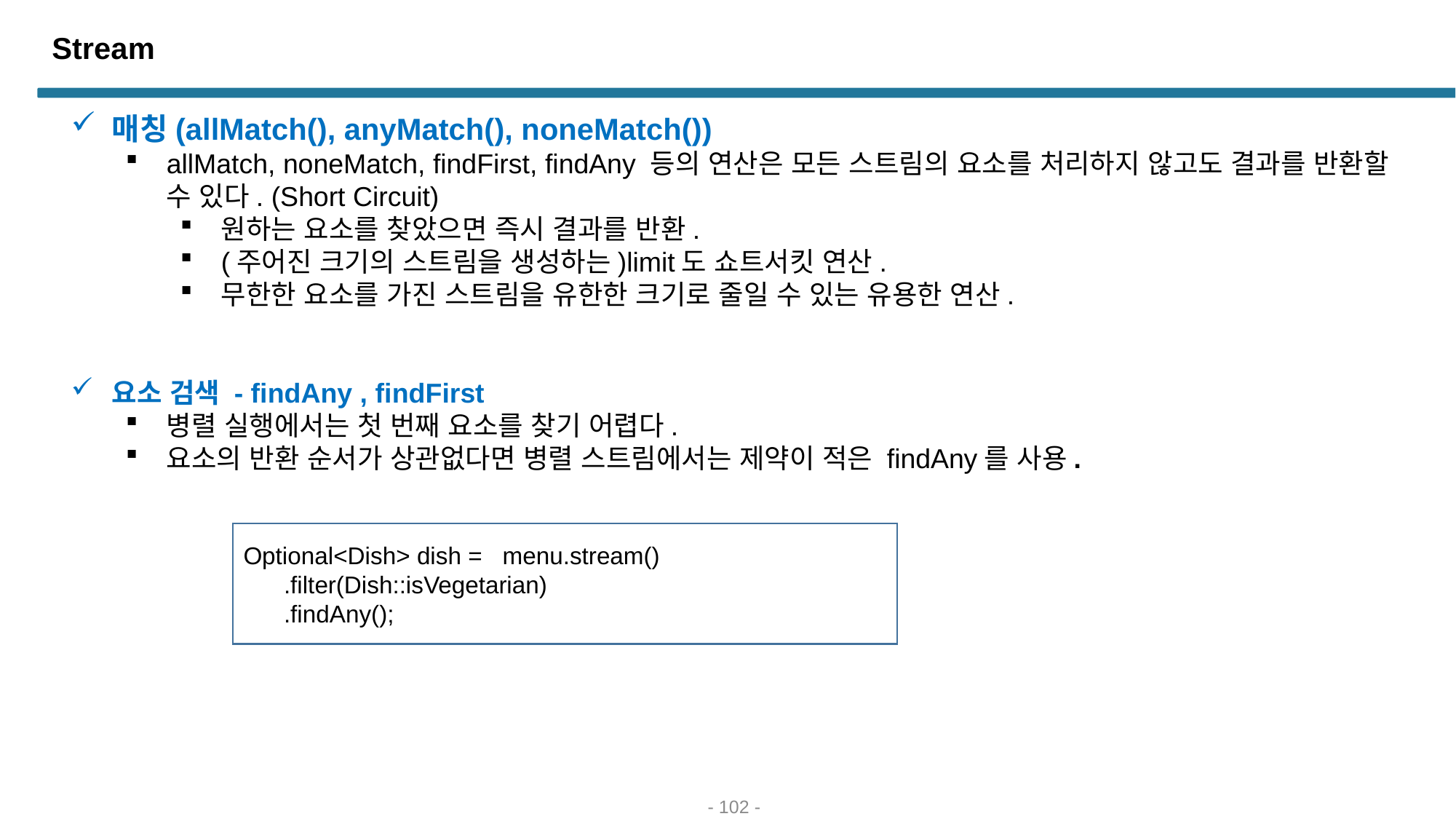

# Stream
매칭(allMatch(), anyMatch(), noneMatch())
allMatch, noneMatch, findFirst, findAny 등의 연산은 모든 스트림의 요소를 처리하지 않고도 결과를 반환할 수 있다. (Short Circuit)
원하는 요소를 찾았으면 즉시 결과를 반환.
(주어진 크기의 스트림을 생성하는)limit도 쇼트서킷 연산.
무한한 요소를 가진 스트림을 유한한 크기로 줄일 수 있는 유용한 연산.

요소 검색 - findAny , findFirst
병렬 실행에서는 첫 번째 요소를 찾기 어렵다.
요소의 반환 순서가 상관없다면 병렬 스트림에서는 제약이 적은 findAny를 사용.
Optional<Dish> dish =   menu.stream()
      .filter(Dish::isVegetarian)
      .findAny();
- 102 -